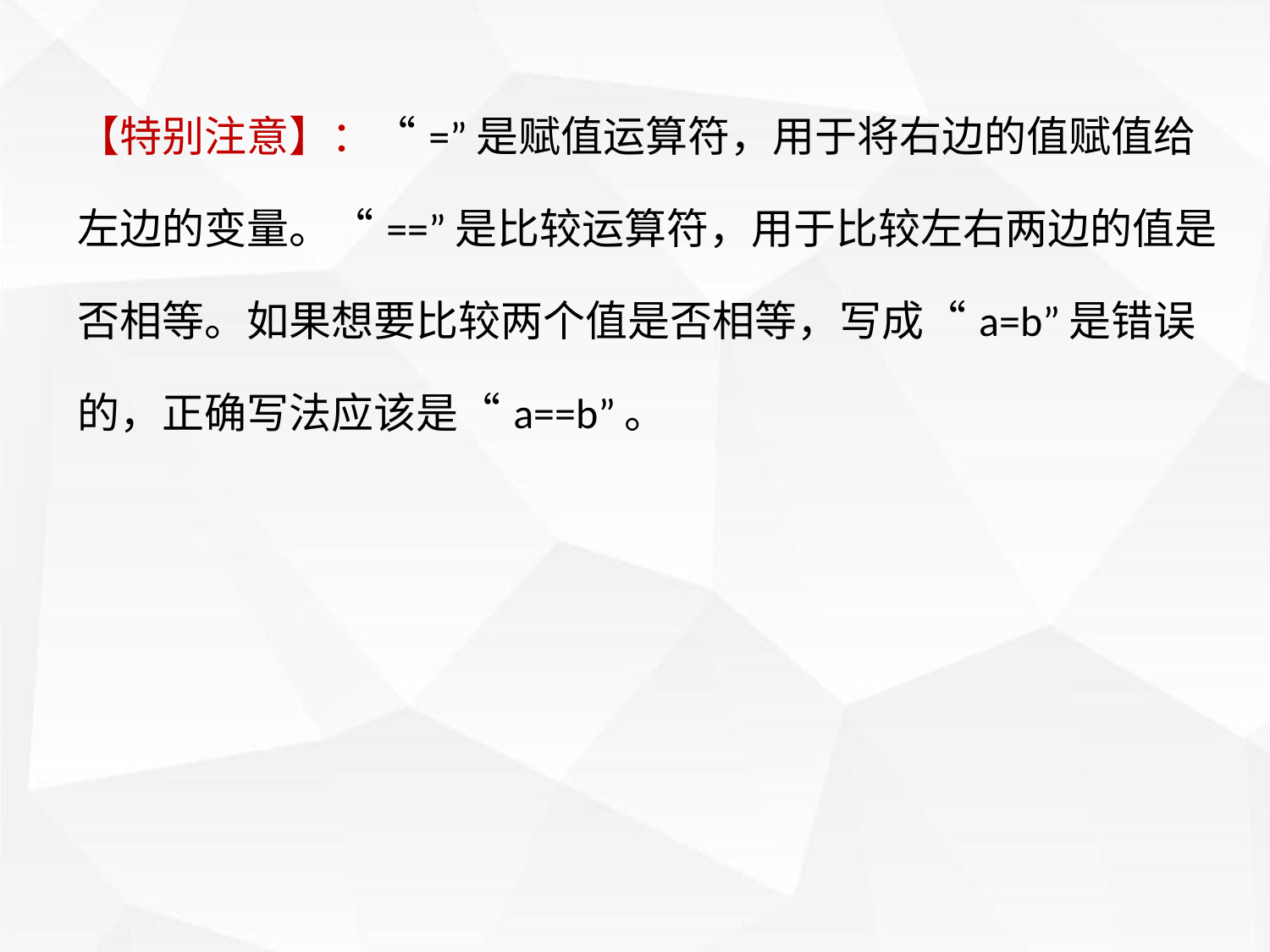

【特别注意】：“=”是赋值运算符，用于将右边的值赋值给左边的变量。“==”是比较运算符，用于比较左右两边的值是否相等。如果想要比较两个值是否相等，写成“a=b”是错误的，正确写法应该是“a==b”。